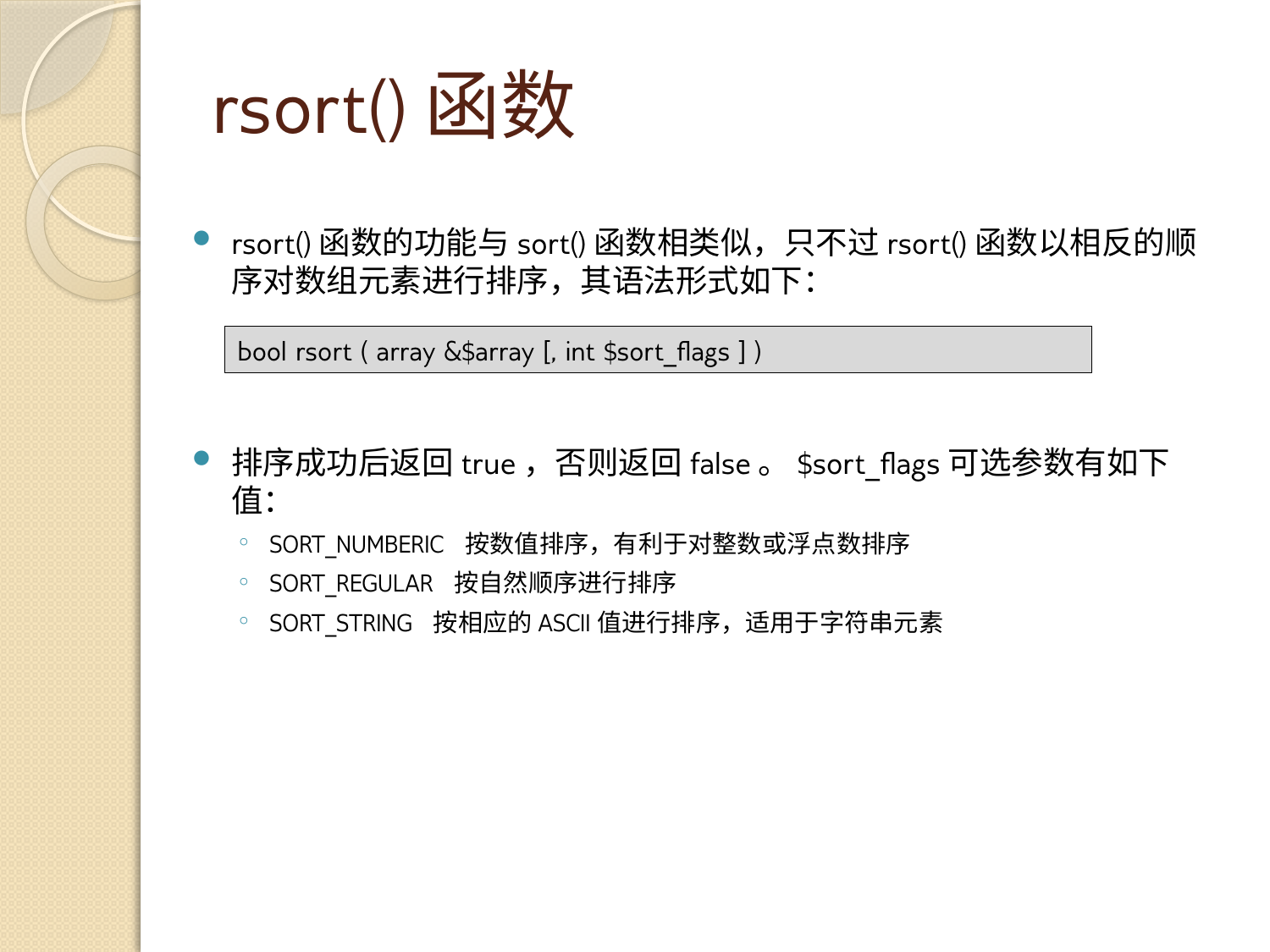

# rsort()函数
rsort()函数的功能与sort()函数相类似，只不过rsort()函数以相反的顺序对数组元素进行排序，其语法形式如下：
bool rsort ( array &$array [, int $sort_flags ] )
排序成功后返回true，否则返回false。$sort_flags可选参数有如下值：
SORT_NUMBERIC  按数值排序，有利于对整数或浮点数排序
SORT_REGULAR  按自然顺序进行排序
SORT_STRING  按相应的ASCII值进行排序，适用于字符串元素